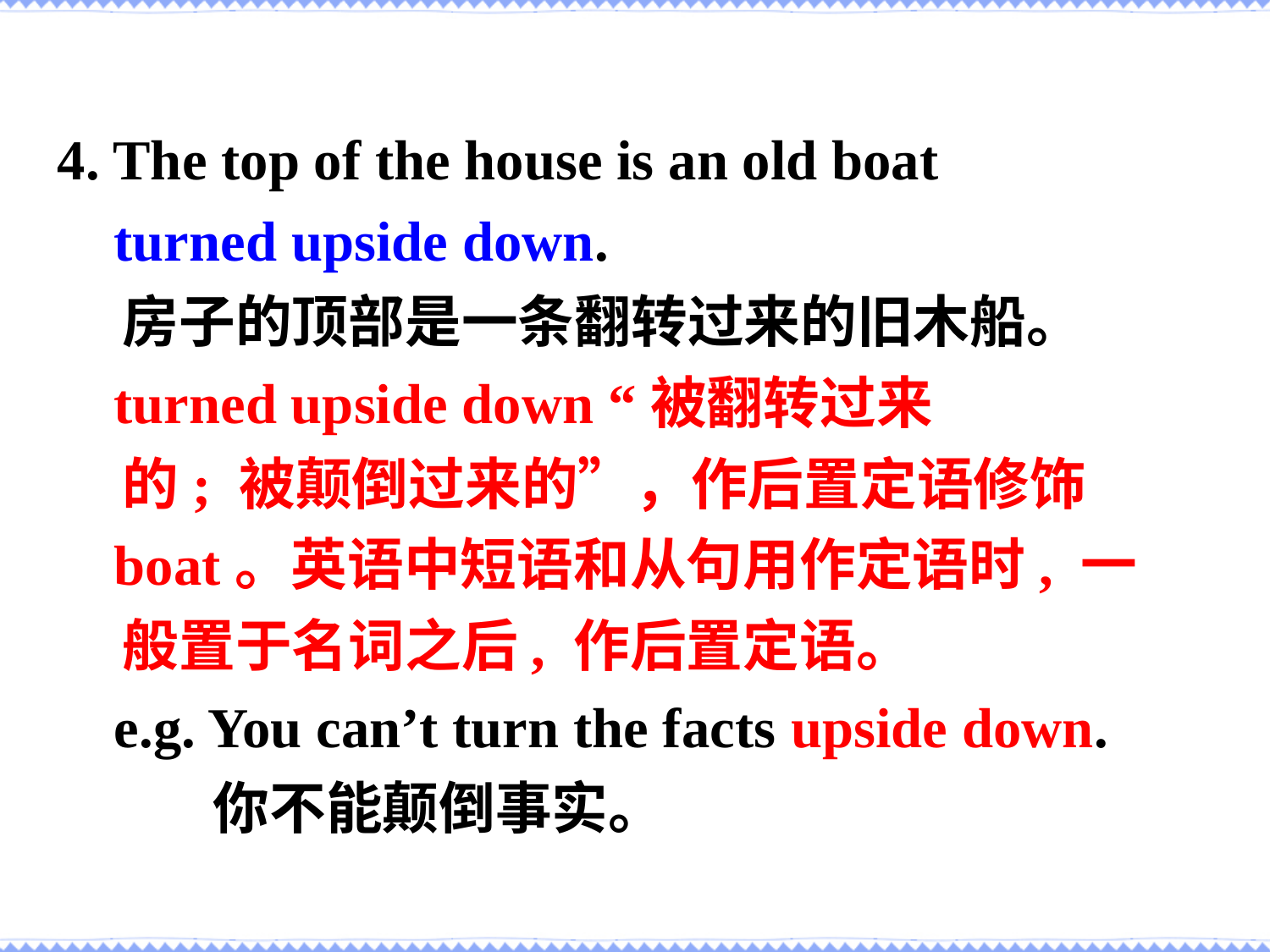

4. The top of the house is an old boat
    turned upside down.
    房子的顶部是一条翻转过来的旧木船。
    turned upside down “被翻转过来
    的; 被颠倒过来的”，作后置定语修饰
    boat。英语中短语和从句用作定语时, 一
    般置于名词之后, 作后置定语。
    e.g. You can’t turn the facts upside down.
           你不能颠倒事实。